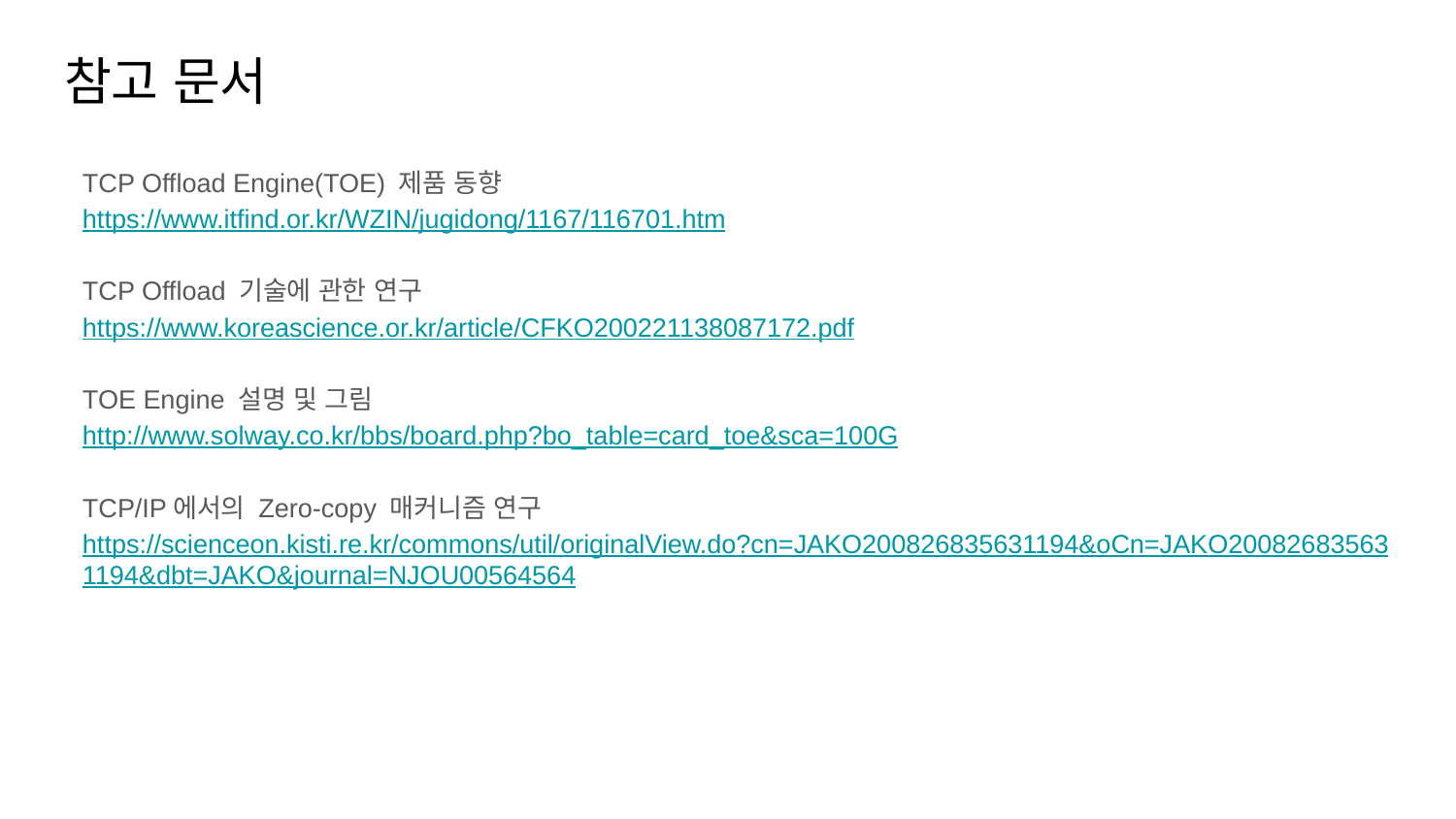

# 참고 문서
TCP Offload Engine(TOE) 제품 동향
https://www.itfind.or.kr/WZIN/jugidong/1167/116701.htm

TCP Offload 기술에 관한 연구
https://www.koreascience.or.kr/article/CFKO200221138087172.pdf

TOE Engine 설명 및 그림
http://www.solway.co.kr/bbs/board.php?bo_table=card_toe&sca=100G

TCP/IP에서의 Zero-copy 매커니즘 연구
https://scienceon.kisti.re.kr/commons/util/originalView.do?cn=JAKO200826835631194&oCn=JAKO200826835631194&dbt=JAKO&journal=NJOU00564564